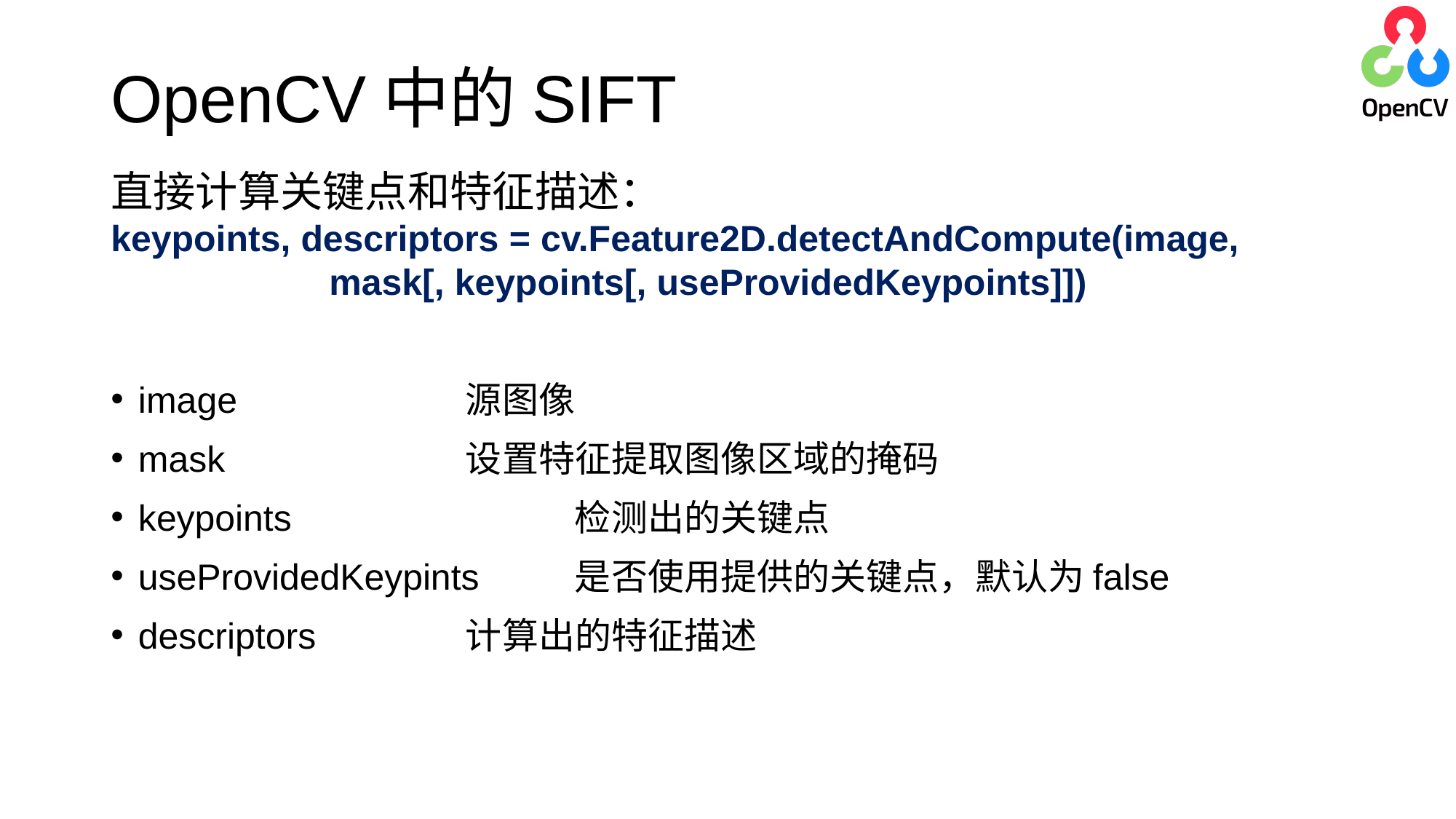

# OpenCV中的SIFT
直接计算关键点和特征描述：
keypoints, descriptors = cv.Feature2D.detectAndCompute(image, 			mask[, keypoints[, useProvidedKeypoints]])

image			源图像
mask			设置特征提取图像区域的掩码
keypoints			检测出的关键点
useProvidedKeypints	是否使用提供的关键点，默认为false
descriptors		计算出的特征描述